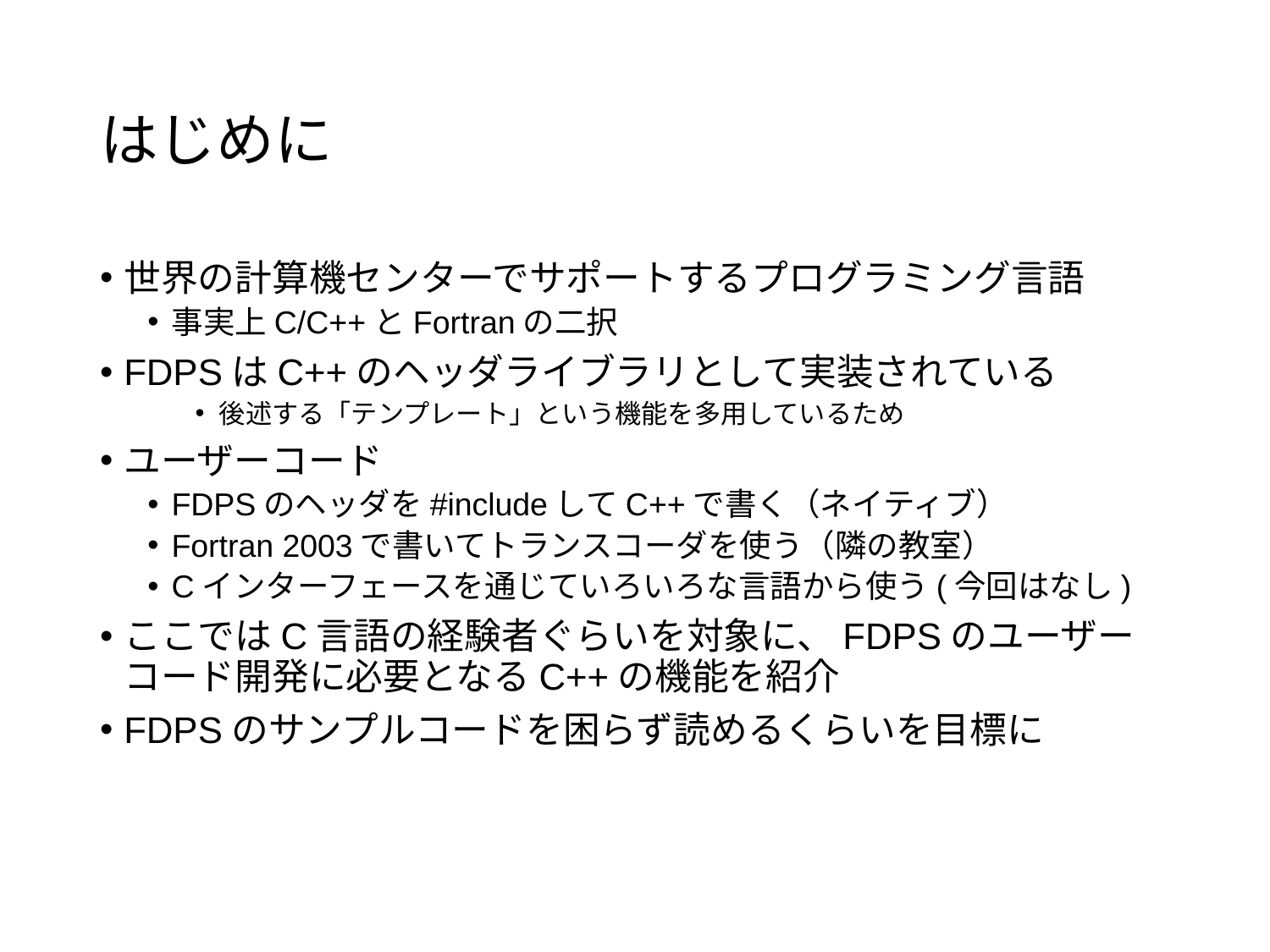

# はじめに
世界の計算機センターでサポートするプログラミング言語
事実上C/C++とFortranの二択
FDPSはC++のヘッダライブラリとして実装されている
後述する「テンプレート」という機能を多用しているため
ユーザーコード
FDPSのヘッダを#includeしてC++で書く（ネイティブ）
Fortran 2003で書いてトランスコーダを使う（隣の教室）
Cインターフェースを通じていろいろな言語から使う(今回はなし)
ここではC言語の経験者ぐらいを対象に、FDPSのユーザーコード開発に必要となるC++の機能を紹介
FDPSのサンプルコードを困らず読めるくらいを目標に